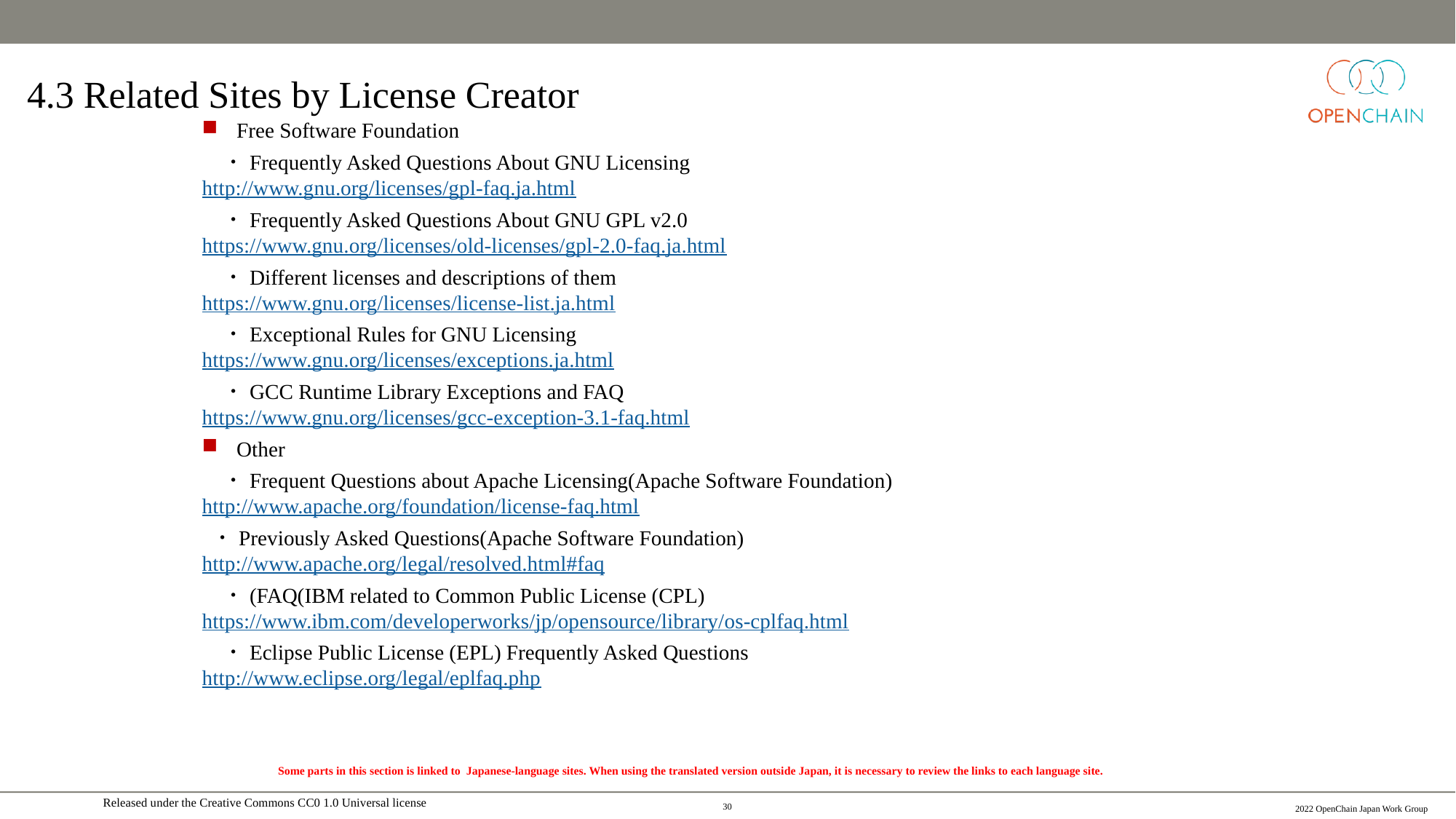

# 4.3 Related Sites by License Creator
Free Software Foundation
　・Frequently Asked Questions About GNU Licensing
http://www.gnu.org/licenses/gpl-faq.ja.html
　・Frequently Asked Questions About GNU GPL v2.0
https://www.gnu.org/licenses/old-licenses/gpl-2.0-faq.ja.html
　・Different licenses and descriptions of them
https://www.gnu.org/licenses/license-list.ja.html
　・Exceptional Rules for GNU Licensing
https://www.gnu.org/licenses/exceptions.ja.html
　・GCC Runtime Library Exceptions and FAQ
https://www.gnu.org/licenses/gcc-exception-3.1-faq.html
Other
　・Frequent Questions about Apache Licensing(Apache Software Foundation)
http://www.apache.org/foundation/license-faq.html
 ・Previously Asked Questions(Apache Software Foundation)
http://www.apache.org/legal/resolved.html#faq
　・(FAQ(IBM related to Common Public License (CPL)
https://www.ibm.com/developerworks/jp/opensource/library/os-cplfaq.html
　・Eclipse Public License (EPL) Frequently Asked Questions
http://www.eclipse.org/legal/eplfaq.php

Some parts in this section is linked to  Japanese-language sites. When using the translated version outside Japan, it is necessary to review the links to each language site.
30